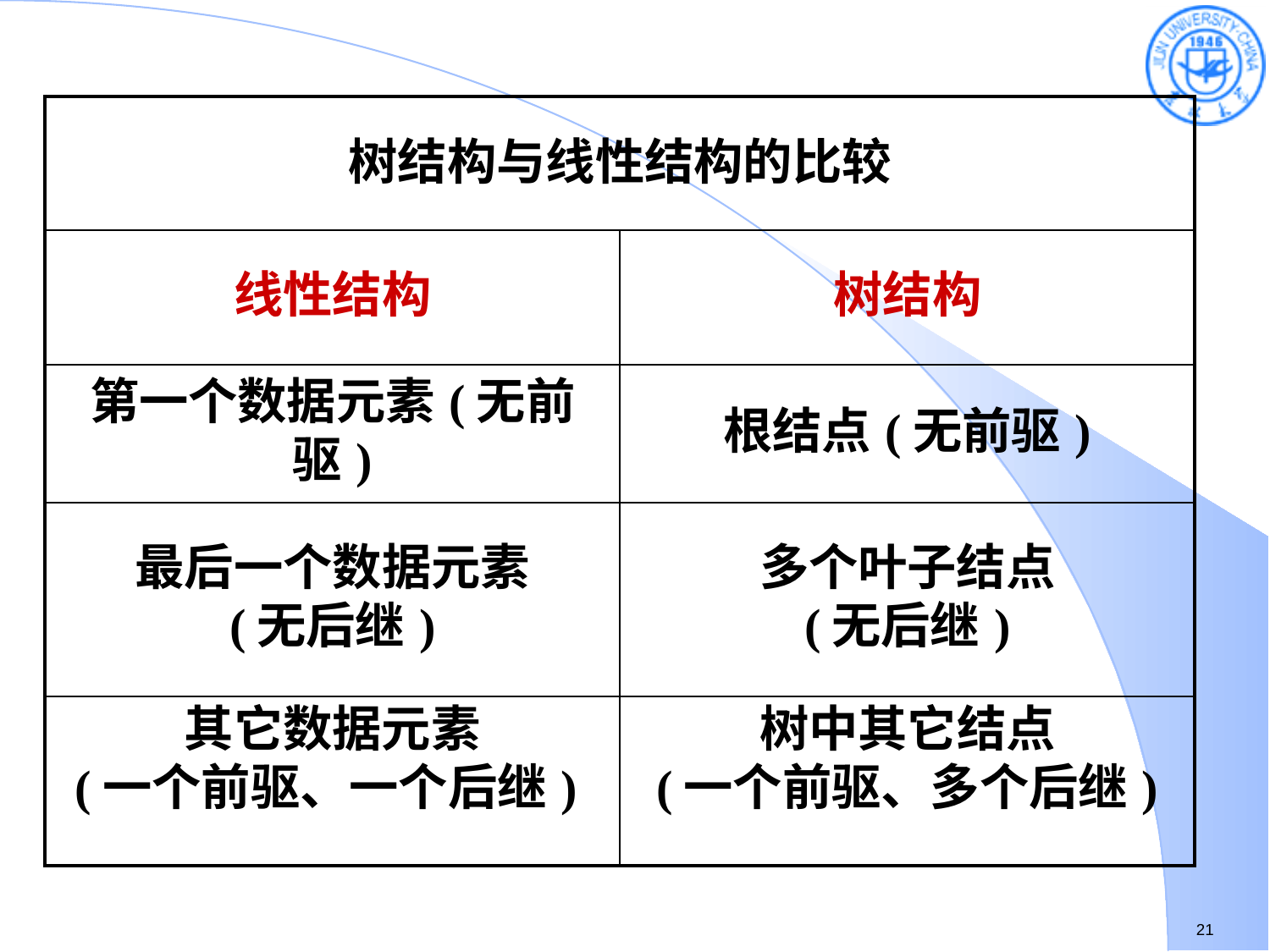

| 树结构与线性结构的比较 |  |
| --- | --- |
| 线性结构 | 树结构 |
| 第一个数据元素(无前驱) | 根结点(无前驱) |
| 最后一个数据元素 (无后继) | 多个叶子结点 (无后继) |
| 其它数据元素 (一个前驱、一个后继) | 树中其它结点 (一个前驱、多个后继) |